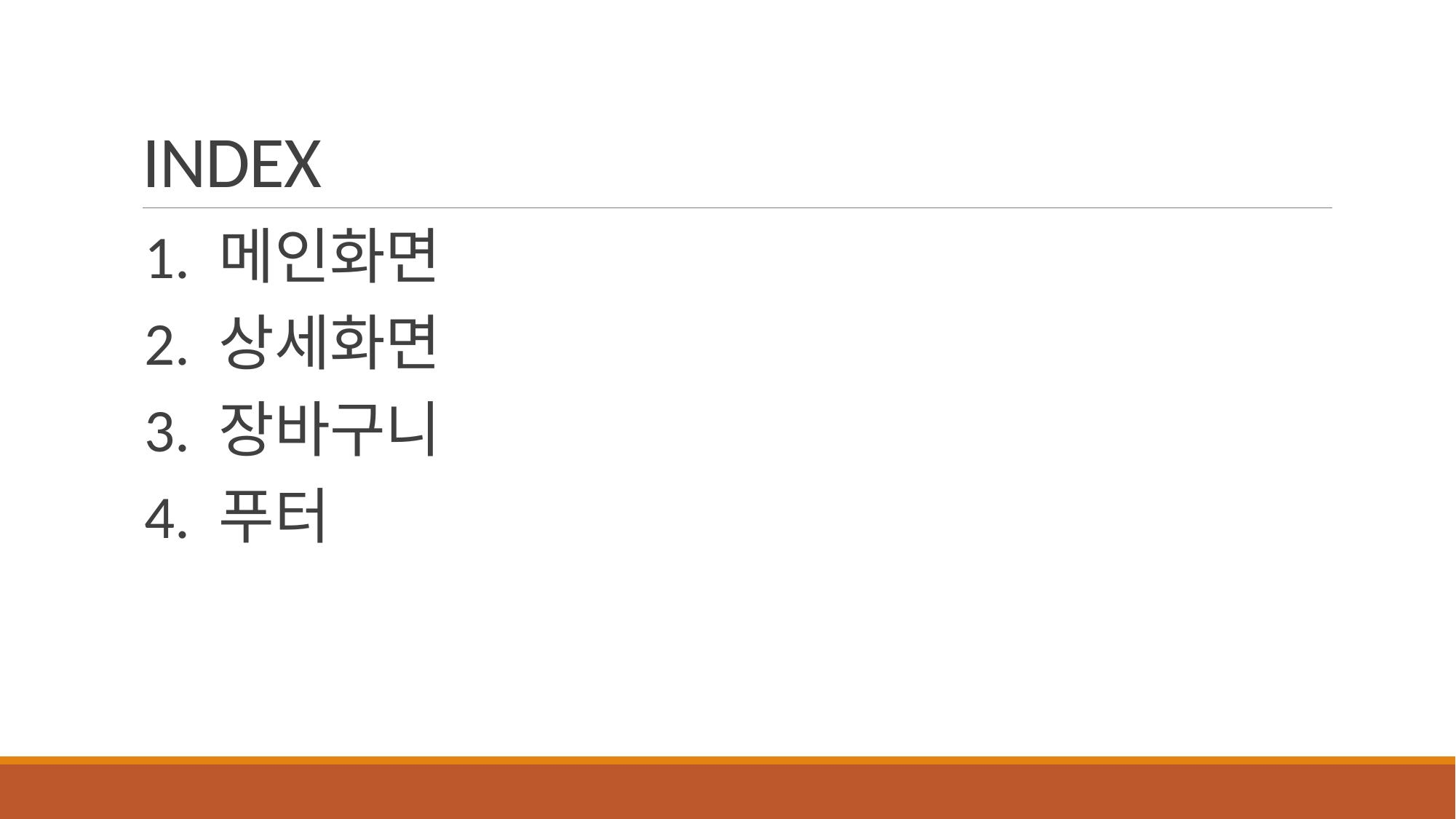

# INDEX
1. 메인화면
2. 상세화면
3. 장바구니
4. 푸터